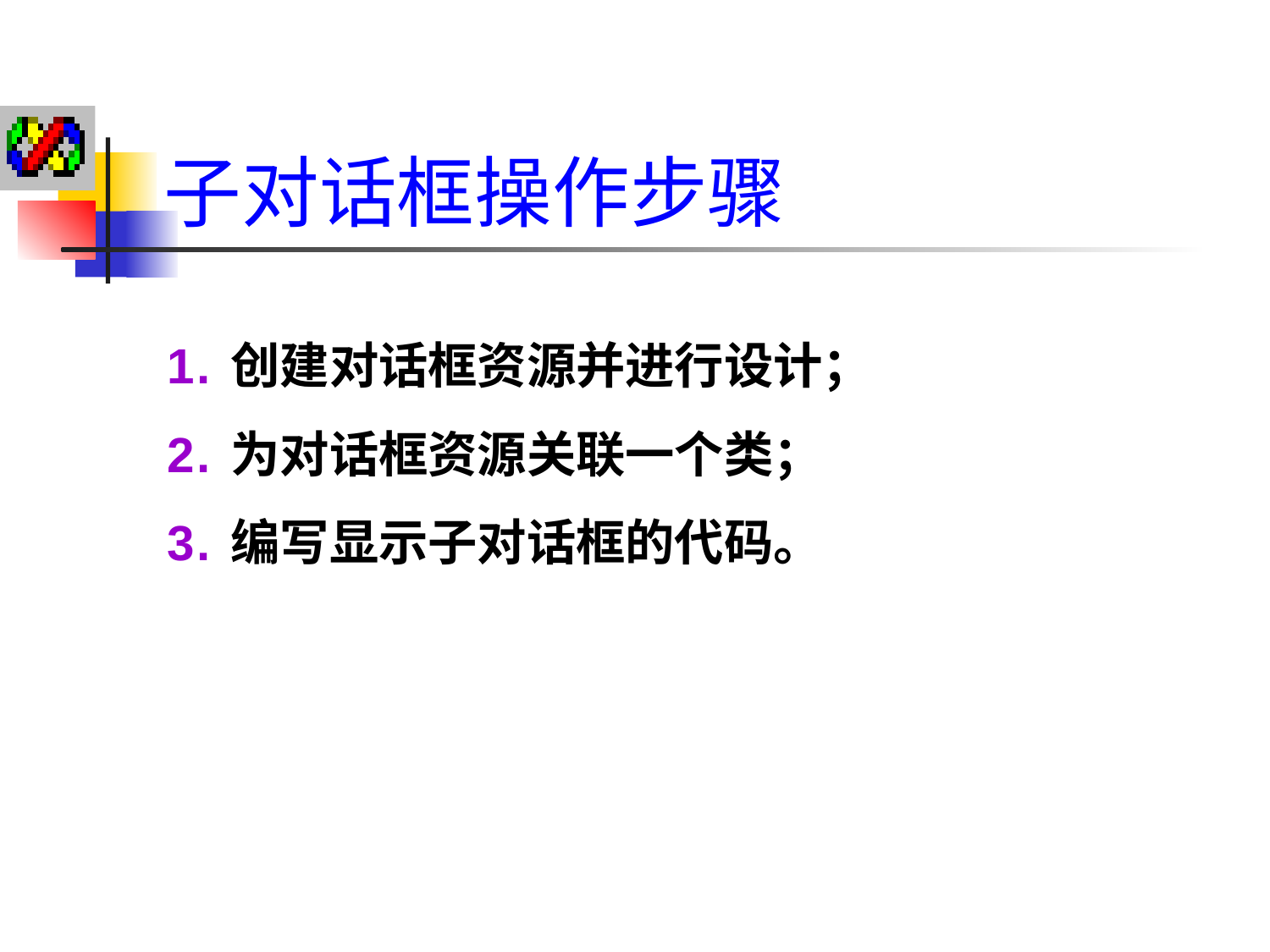

子对话框操作步骤
创建对话框资源并进行设计；
为对话框资源关联一个类；
编写显示子对话框的代码。